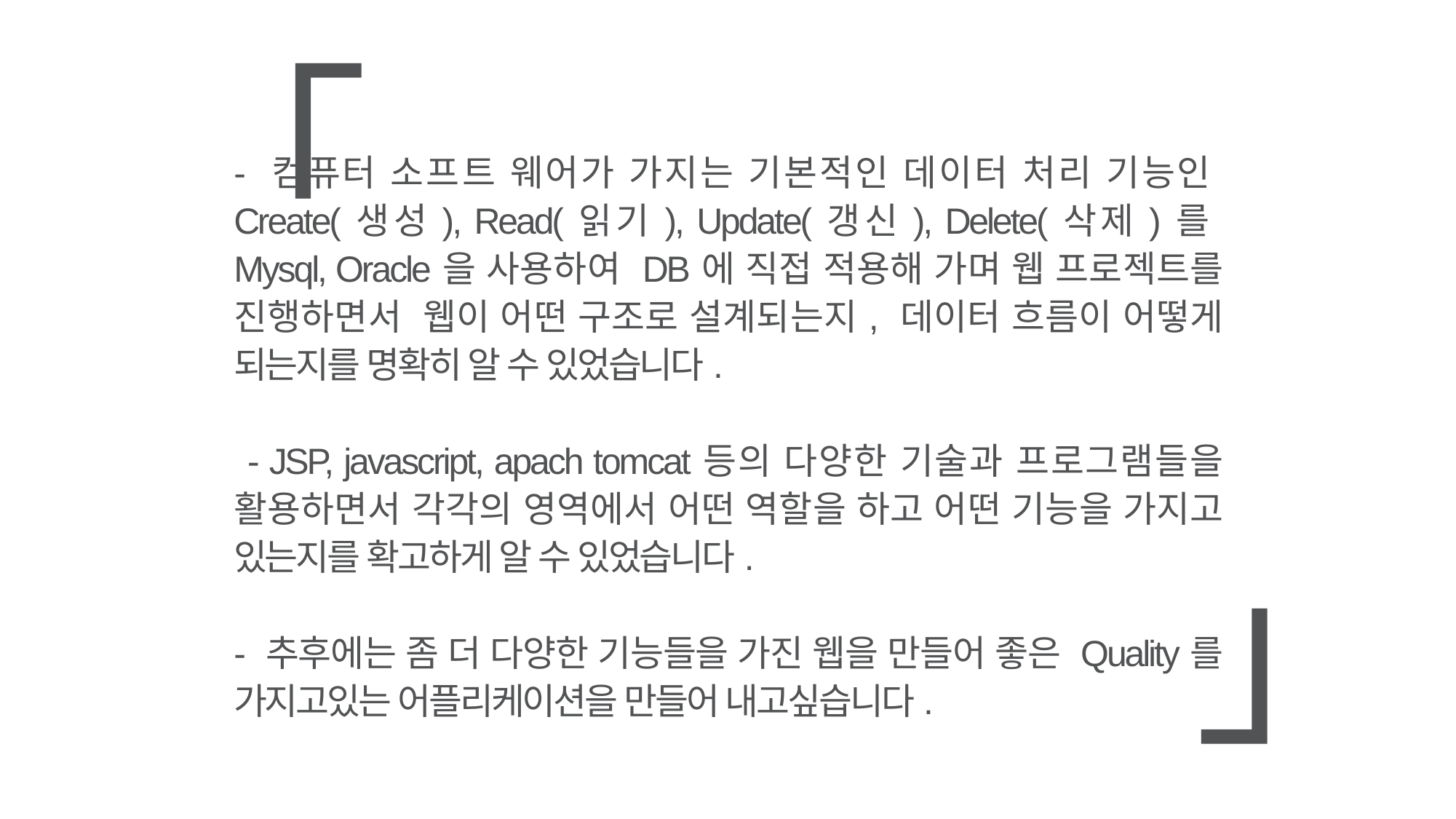

「
」
- 컴퓨터 소프트 웨어가 가지는 기본적인 데이터 처리 기능인  Create(생성), Read(읽기), Update(갱신), Delete(삭제)를  Mysql, Oracle을 사용하여 DB에 직접 적용해 가며 웹 프로젝트를 진행하면서  웹이 어떤 구조로 설계되는지, 데이터 흐름이 어떻게 되는지를 명확히 알 수 있었습니다.

 - JSP, javascript, apach tomcat등의 다양한 기술과 프로그램들을 활용하면서 각각의 영역에서 어떤 역할을 하고 어떤 기능을 가지고 있는지를 확고하게 알 수 있었습니다.

- 추후에는 좀 더 다양한 기능들을 가진 웹을 만들어 좋은 Quality를 가지고있는 어플리케이션을 만들어 내고싶습니다.